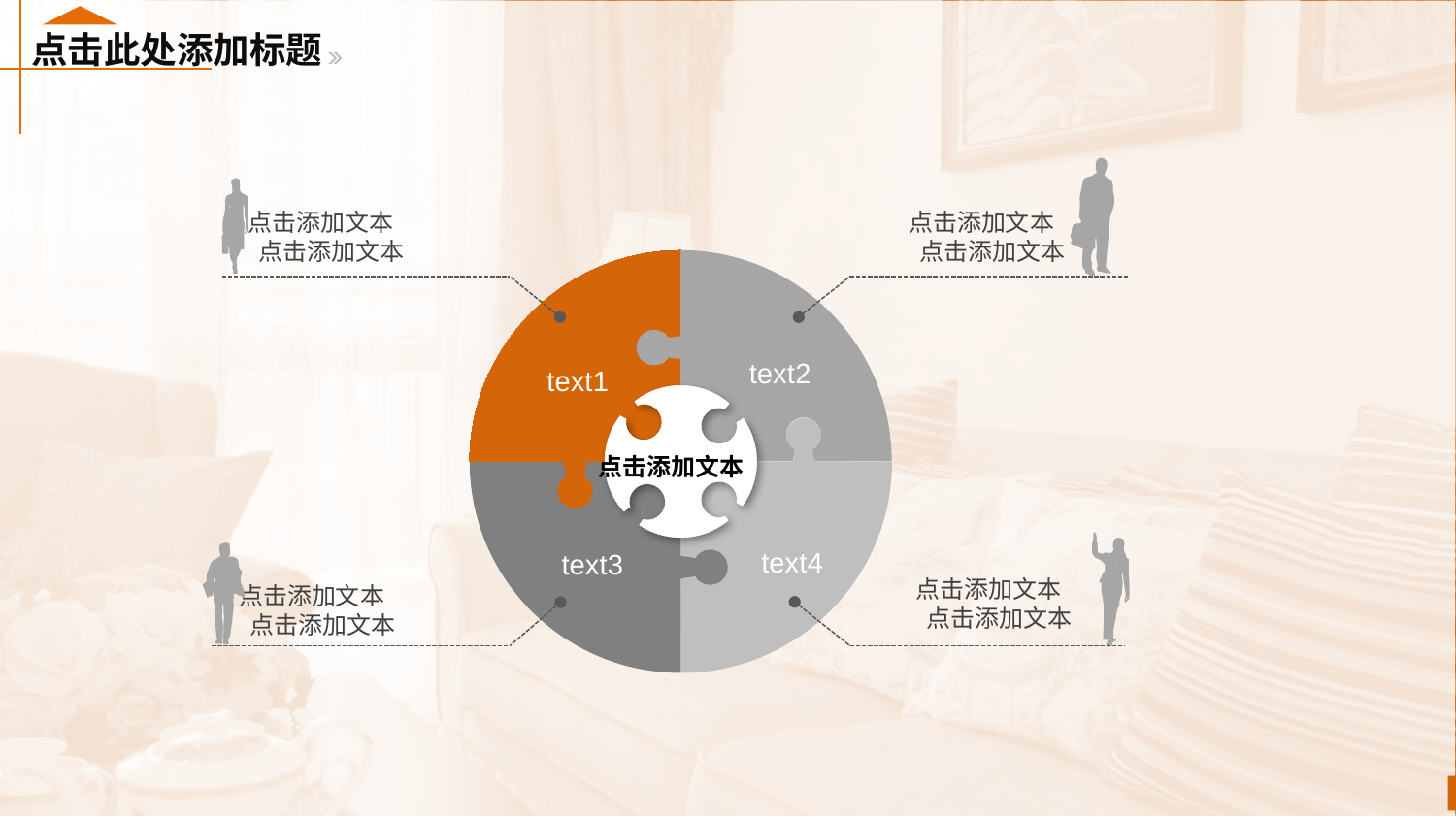

点击此处添加标题

点击添加文本
点击添加文本

点击添加文本
点击添加文本

text2
text1

点击添加文本
text4
text3

点击添加文本
点击添加文本

点击添加文本
点击添加文本